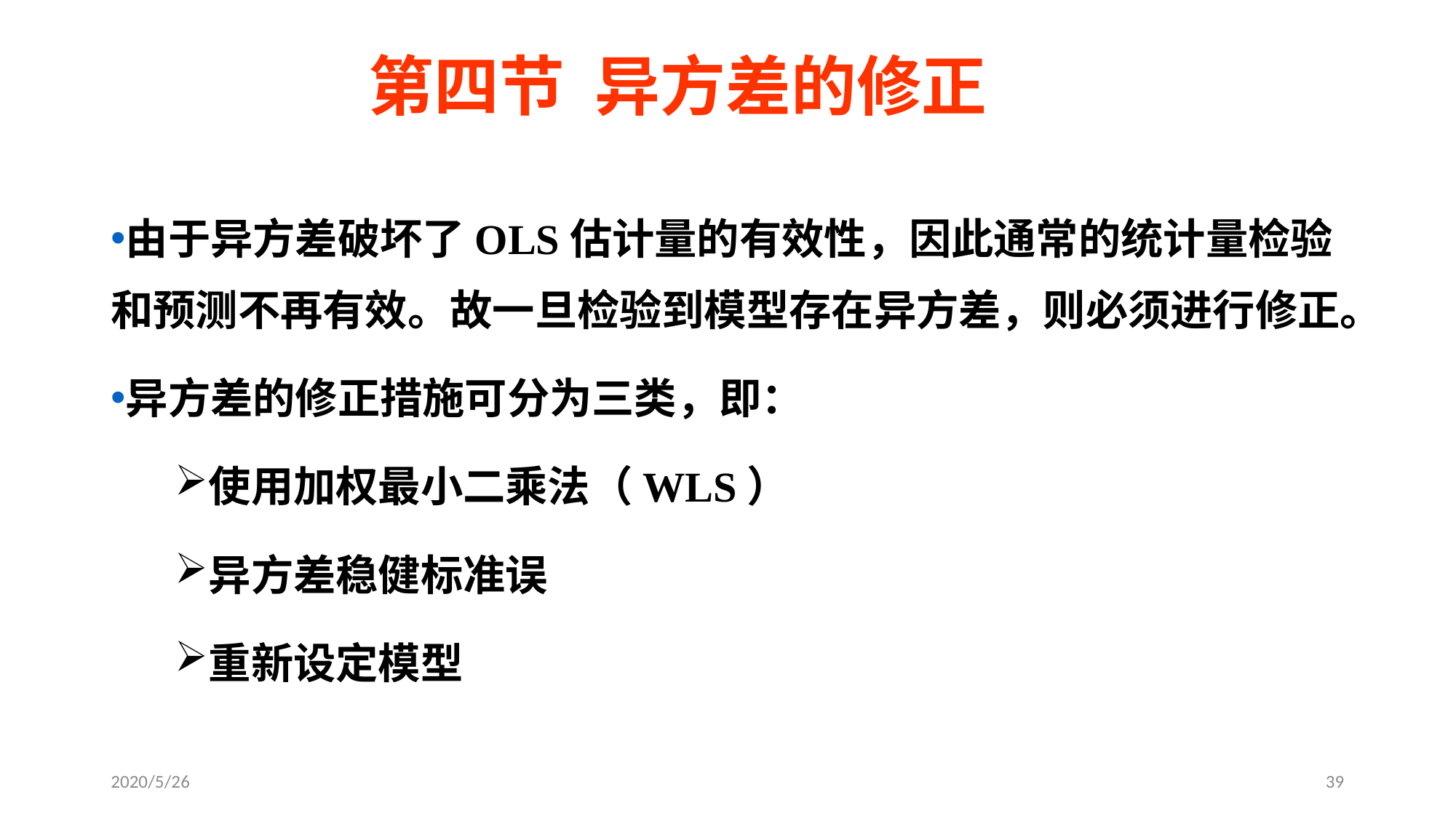

# 第四节  异方差的修正
由于异方差破坏了OLS估计量的有效性，因此通常的统计量检验和预测不再有效。故一旦检验到模型存在异方差，则必须进行修正。
异方差的修正措施可分为三类，即：
使用加权最小二乘法（WLS）
异方差稳健标准误
重新设定模型
2020/5/26
39